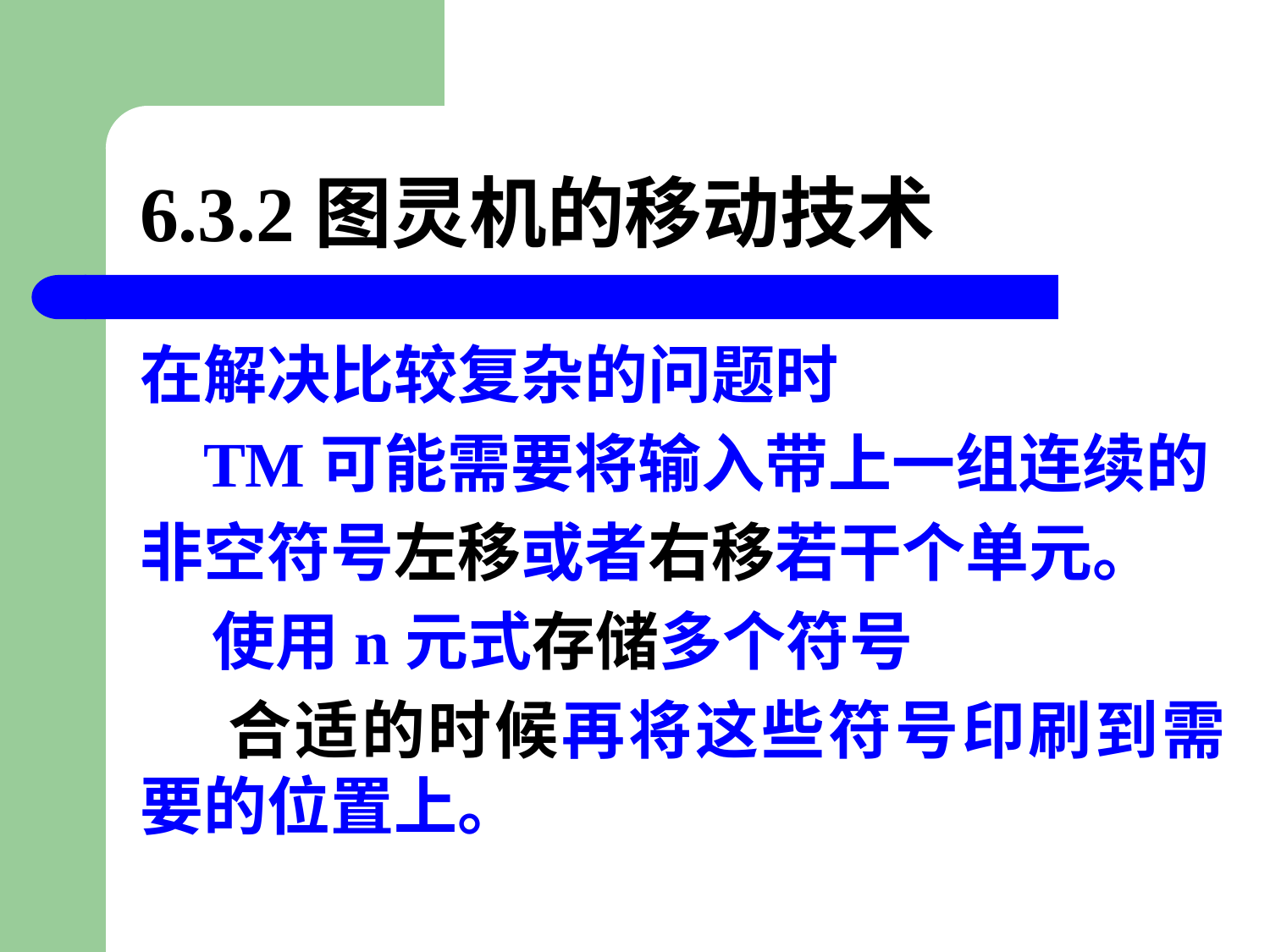

# 6.3.2图灵机的移动技术
在解决比较复杂的问题时
    TM可能需要将输入带上一组连续的
非空符号左移或者右移若干个单元。
    使用n元式存储多个符号
    合适的时候再将这些符号印刷到需要的位置上。